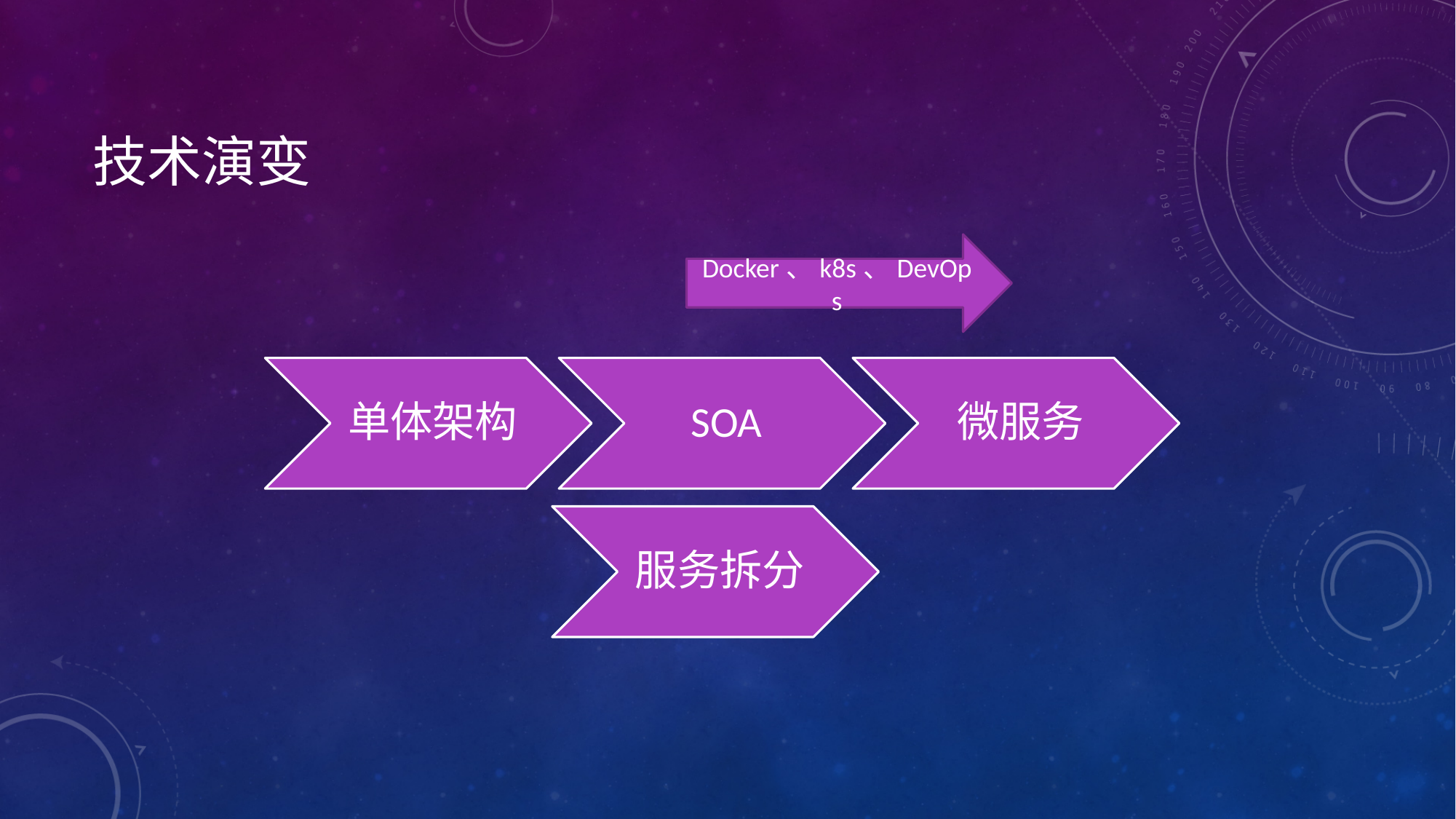

# 技术演变
单体架构
SOA
微服务
服务拆分
Docker、k8s、DevOps